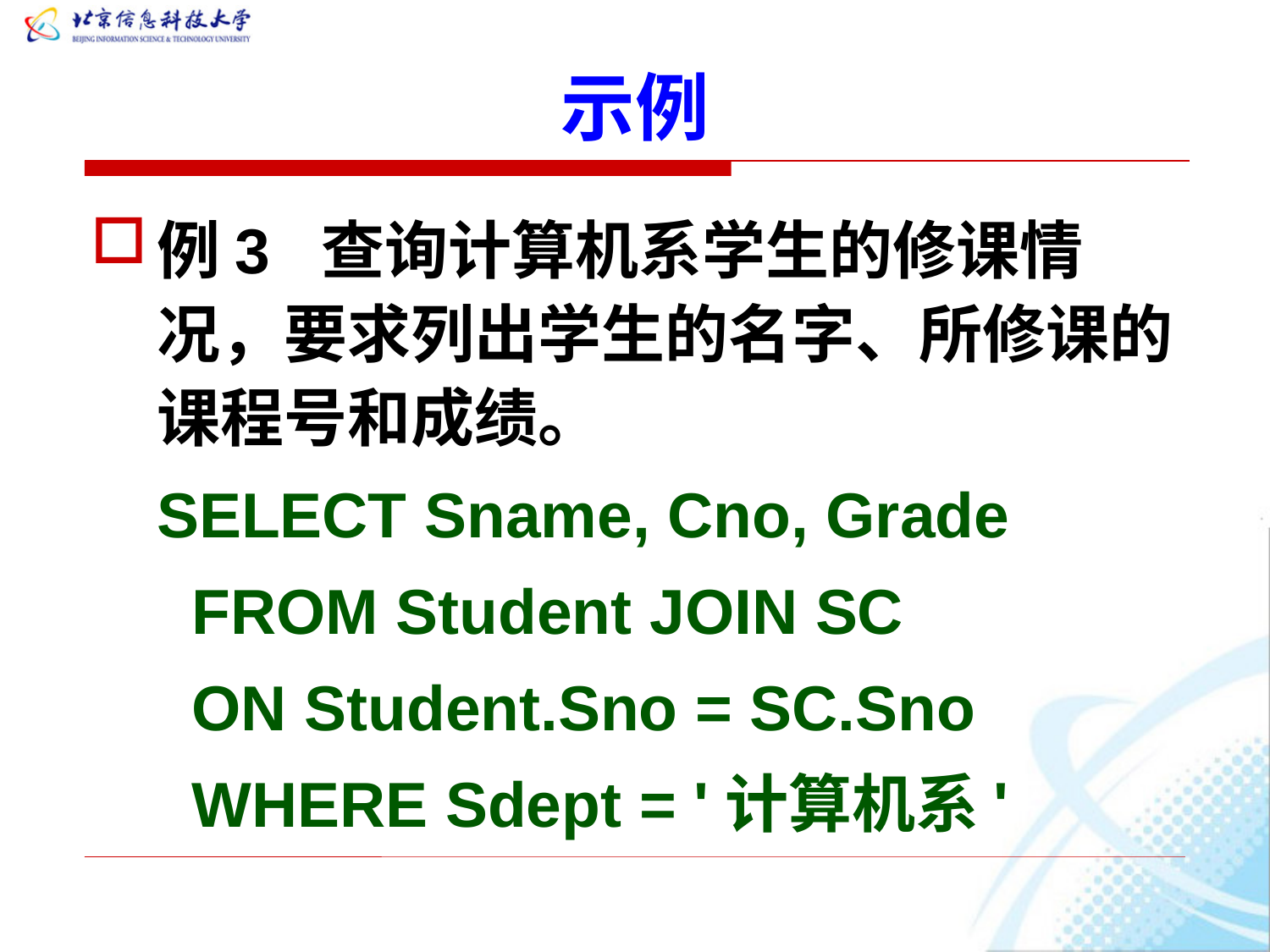

# 示例
例3  查询计算机系学生的修课情况，要求列出学生的名字、所修课的课程号和成绩。
SELECT Sname, Cno, Grade
  FROM Student JOIN SC
  ON Student.Sno = SC.Sno
  WHERE Sdept = '计算机系'

76